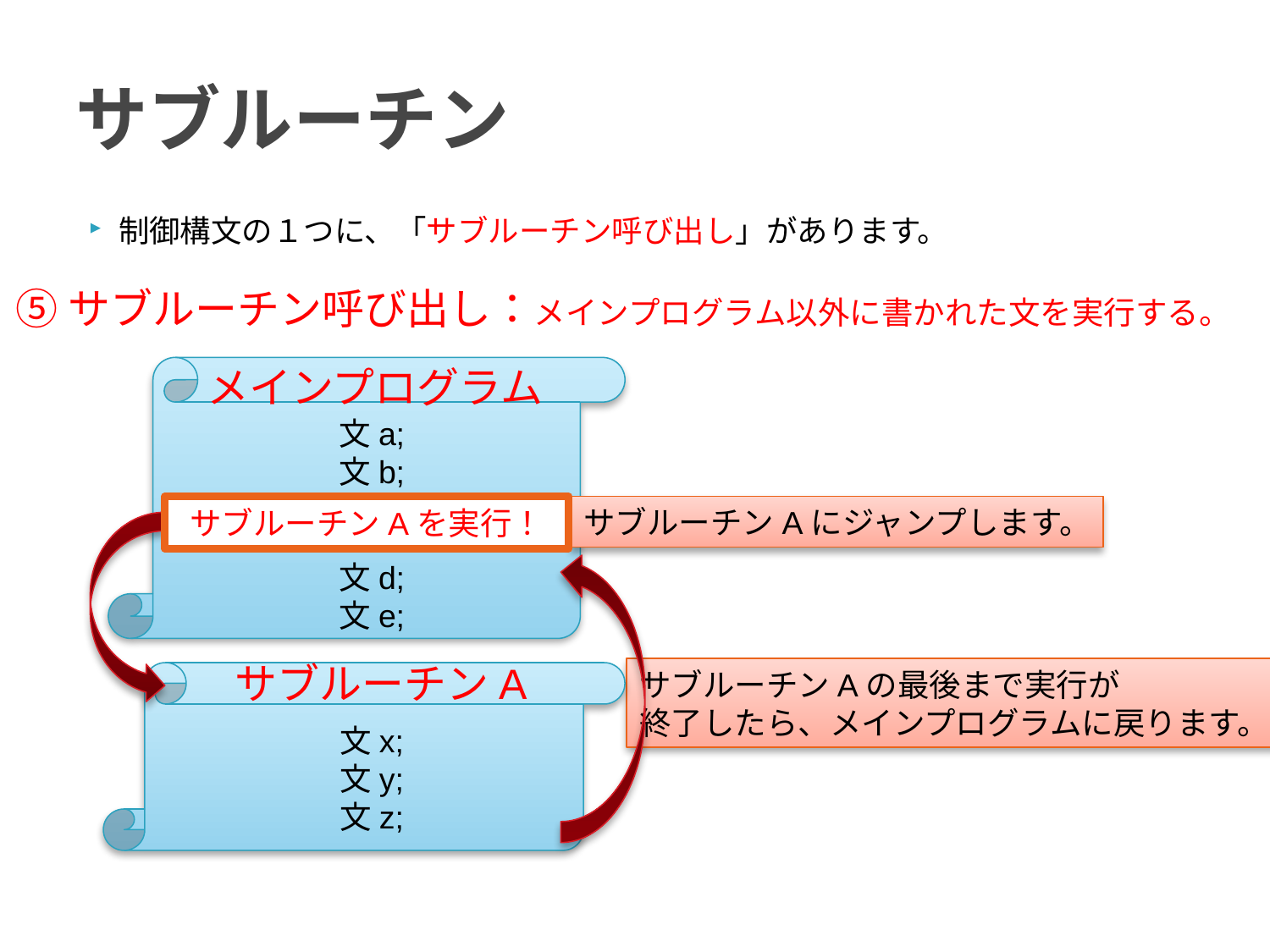

# サブルーチン
制御構文の１つに、「サブルーチン呼び出し」があります。
⑤サブルーチン呼び出し：メインプログラム以外に書かれた文を実行する。
メインプログラム

文a;
文b;
サブルーチンAを実行！
サブルーチンAにジャンプします。

文d;
文e;

サブルーチンA
サブルーチンAの最後まで実行が
終了したら、メインプログラムに戻ります。

文x;
文y;
文z;